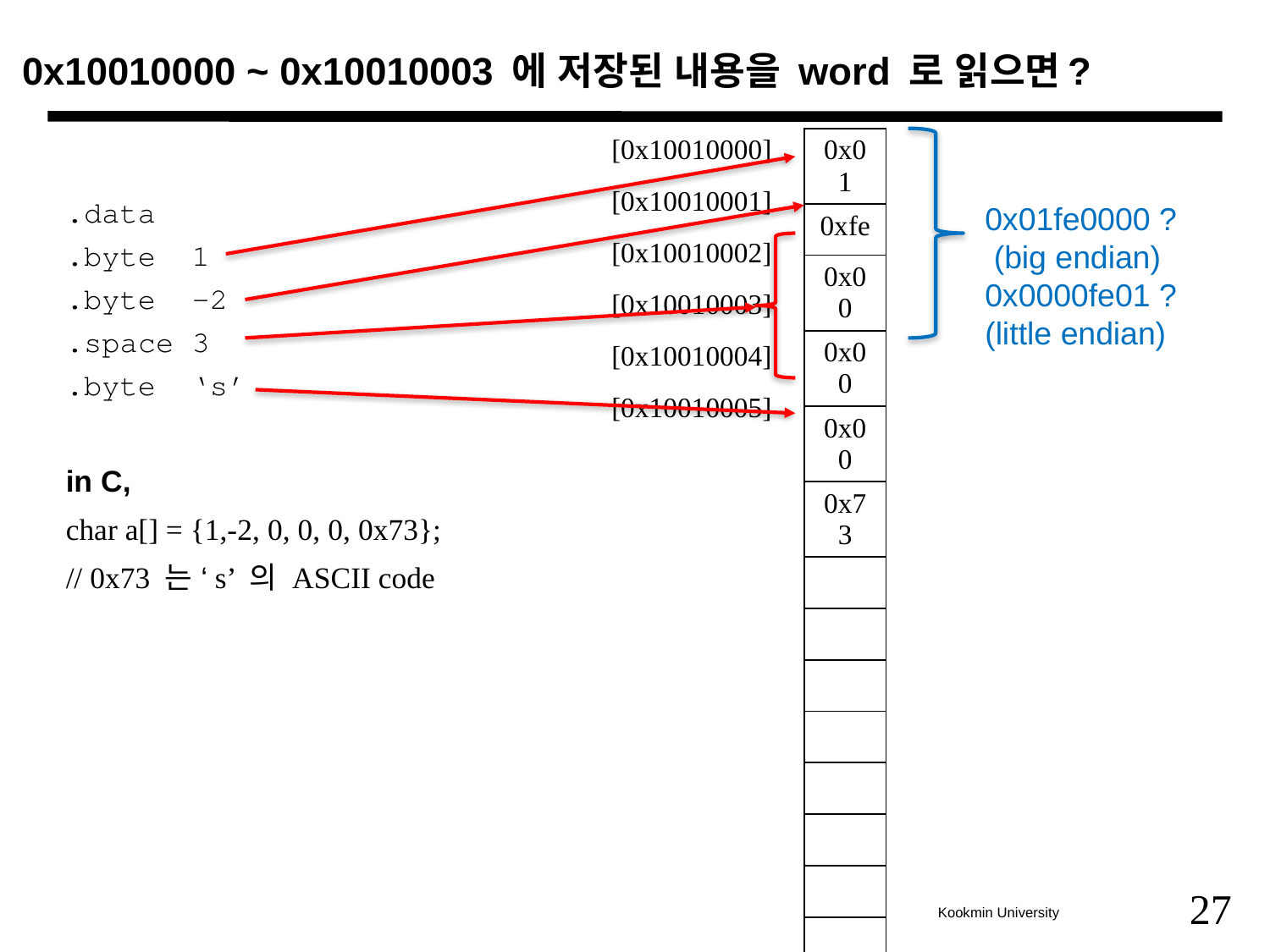

# 0x10010000 ~ 0x10010003 에 저장된 내용을 word 로 읽으면?
| [0x10010000] |
| --- |
| [0x10010001] |
| [0x10010002] |
| [0x10010003] |
| [0x10010004] |
| [0x10010005] |
|  |
|  |
|  |
|  |
|  |
|  |
|  |
|  |
|  |
|  |
| 0x01 |
| --- |
| 0xfe |
| 0x00 |
| 0x00 |
| 0x00 |
| 0x73 |
|  |
|  |
|  |
|  |
|  |
|  |
|  |
|  |
|  |
|  |

.data
.byte  1
.byte  -2
.space 3
.byte  ‘s’

in C,
char a[] = {1,-2, 0, 0, 0, 0x73};
// 0x73 는 ‘s’ 의 ASCII code

0x01fe0000 ?
 (big endian)
0x0000fe01 ?
(little endian)

27